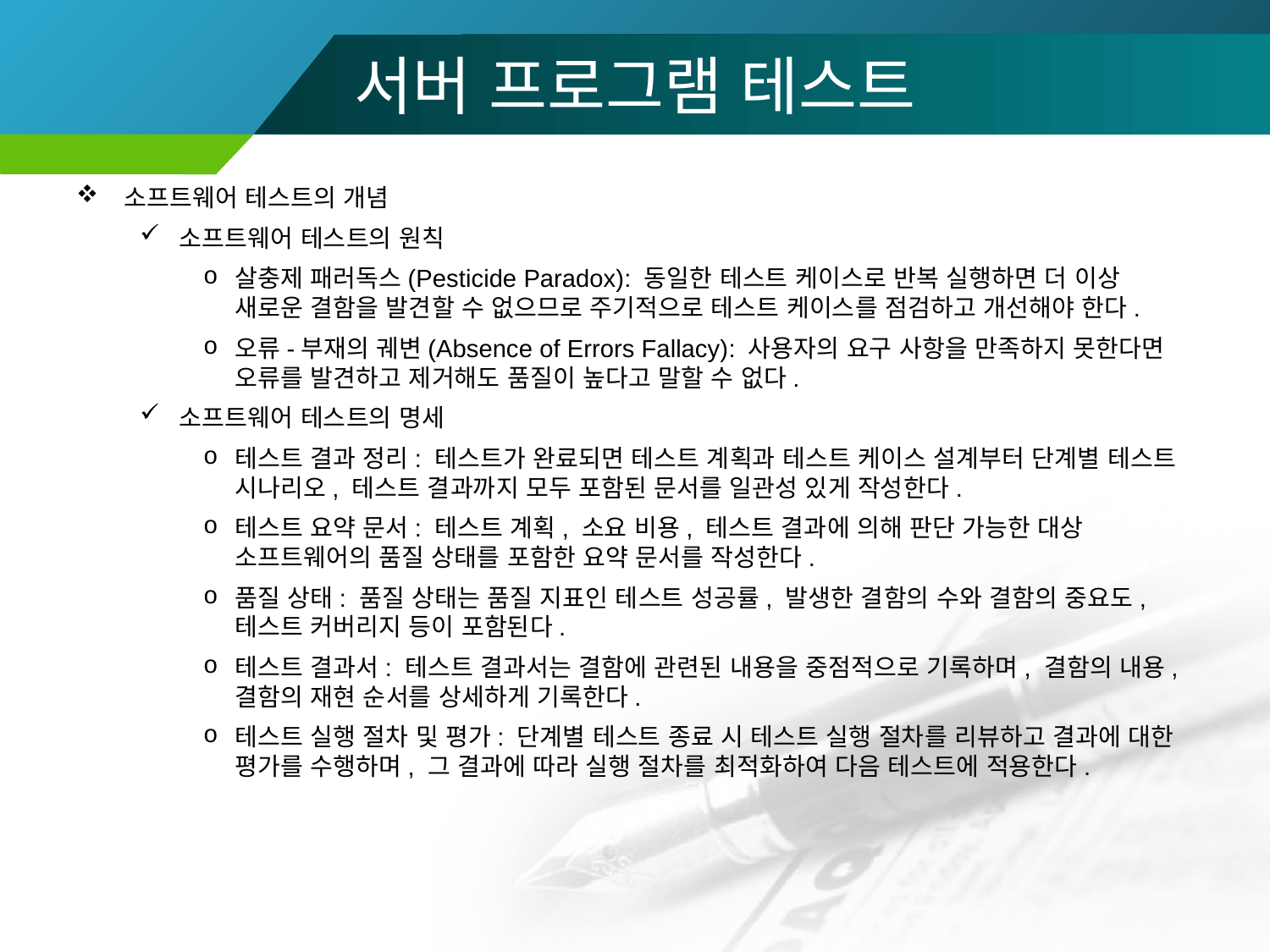

# 서버 프로그램 테스트
소프트웨어 테스트의 개념
소프트웨어 테스트의 원칙
살충제 패러독스(Pesticide Paradox): 동일한 테스트 케이스로 반복 실행하면 더 이상 새로운 결함을 발견할 수 없으므로 주기적으로 테스트 케이스를 점검하고 개선해야 한다.
오류-부재의 궤변(Absence of Errors Fallacy): 사용자의 요구 사항을 만족하지 못한다면 오류를 발견하고 제거해도 품질이 높다고 말할 수 없다.
소프트웨어 테스트의 명세
테스트 결과 정리: 테스트가 완료되면 테스트 계획과 테스트 케이스 설계부터 단계별 테스트 시나리오, 테스트 결과까지 모두 포함된 문서를 일관성 있게 작성한다.
테스트 요약 문서: 테스트 계획, 소요 비용, 테스트 결과에 의해 판단 가능한 대상 소프트웨어의 품질 상태를 포함한 요약 문서를 작성한다.
품질 상태: 품질 상태는 품질 지표인 테스트 성공률, 발생한 결함의 수와 결함의 중요도, 테스트 커버리지 등이 포함된다.
테스트 결과서: 테스트 결과서는 결함에 관련된 내용을 중점적으로 기록하며, 결함의 내용, 결함의 재현 순서를 상세하게 기록한다.
테스트 실행 절차 및 평가: 단계별 테스트 종료 시 테스트 실행 절차를 리뷰하고 결과에 대한 평가를 수행하며, 그 결과에 따라 실행 절차를 최적화하여 다음 테스트에 적용한다.